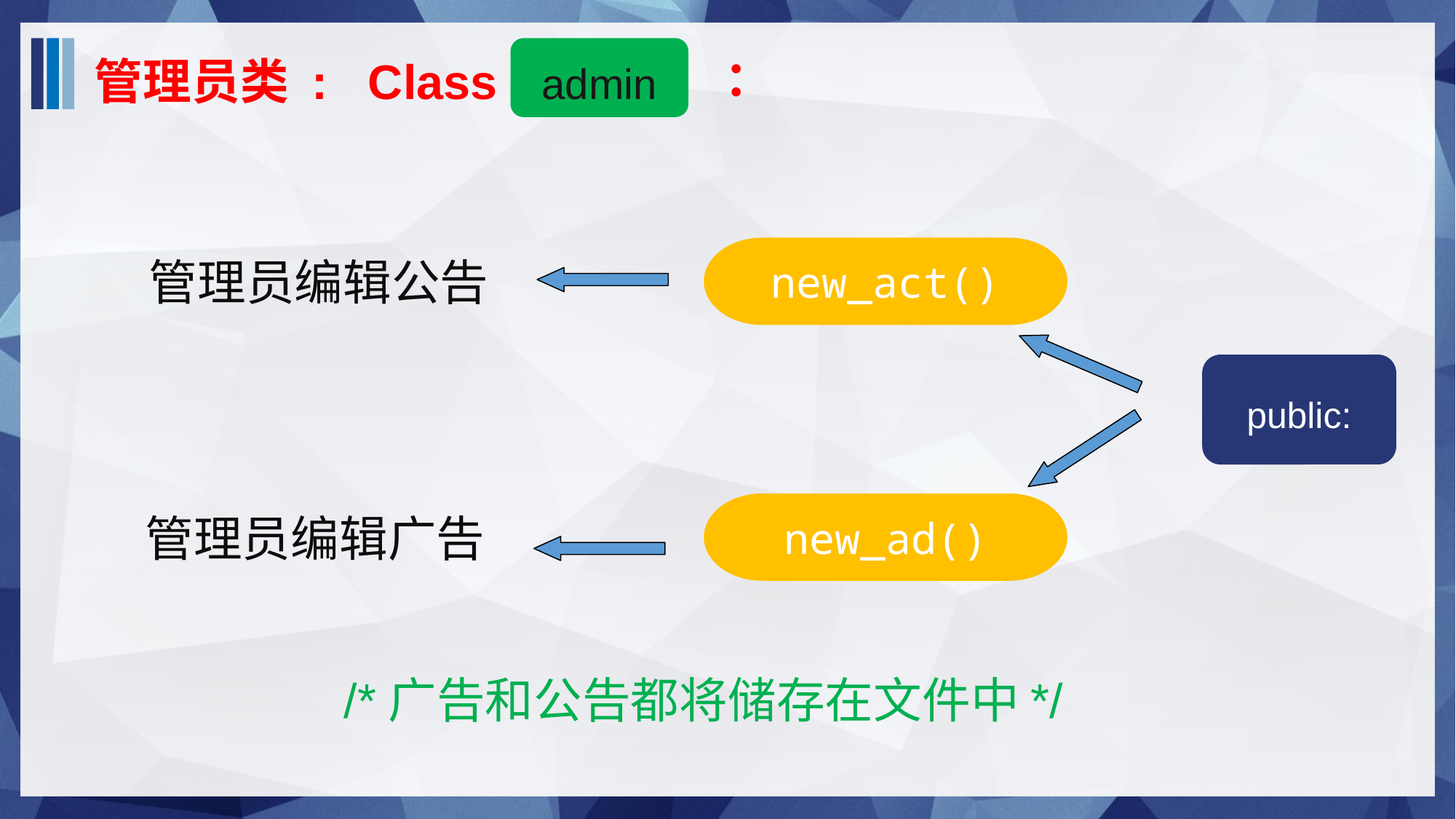

admin
：
管理员类 :   Class

new_act()
管理员编辑公告

public:

new_ad()
管理员编辑广告
/*广告和公告都将储存在文件中*/